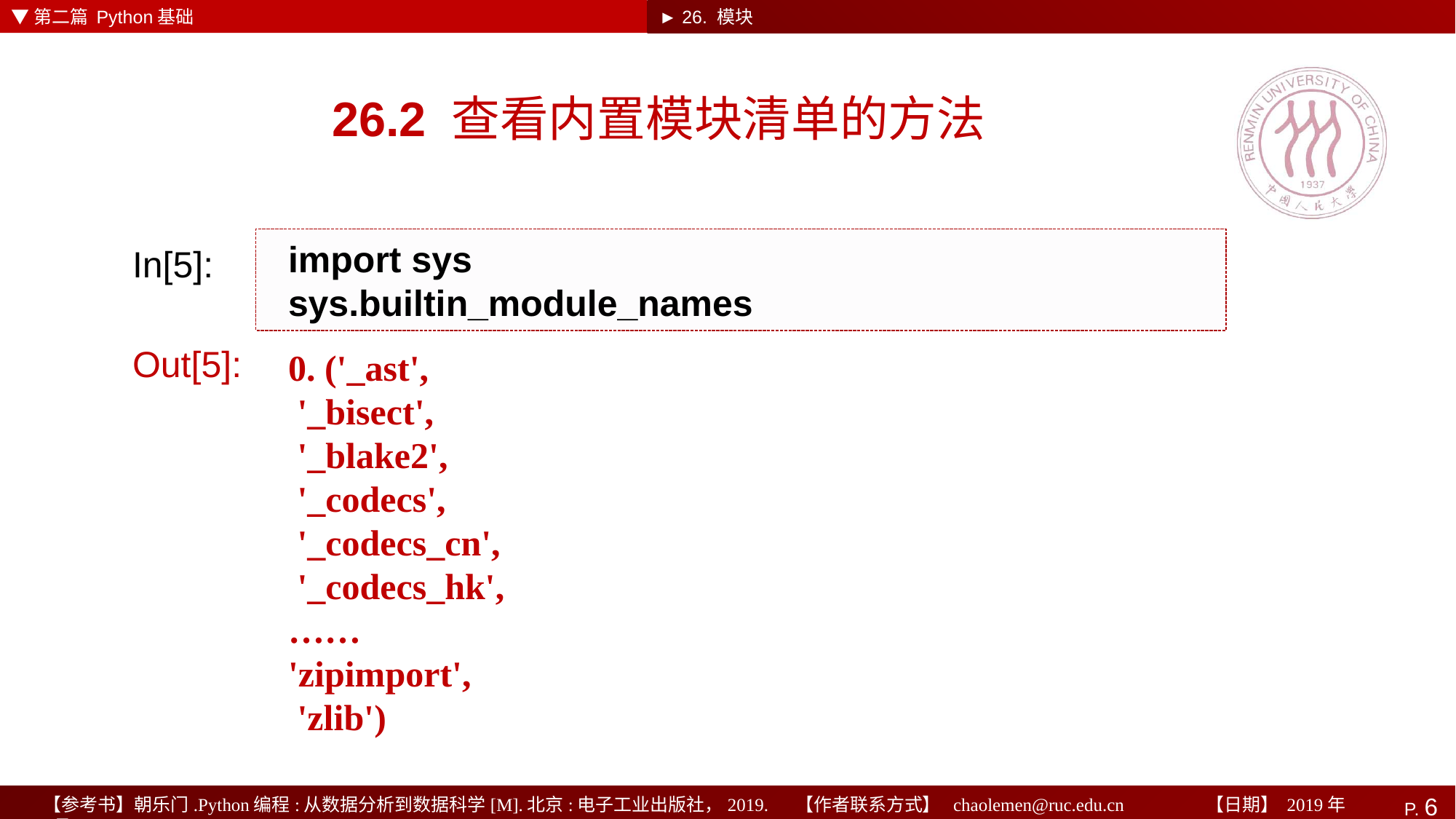

▼第二篇 Python基础
► 26. 模块
# 26.2 查看内置模块清单的方法
import sys
sys.builtin_module_names
In[5]:
0. ('_ast',
 '_bisect',
 '_blake2',
 '_codecs',
 '_codecs_cn',
 '_codecs_hk',
……
'zipimport',
 'zlib')
Out[5]: